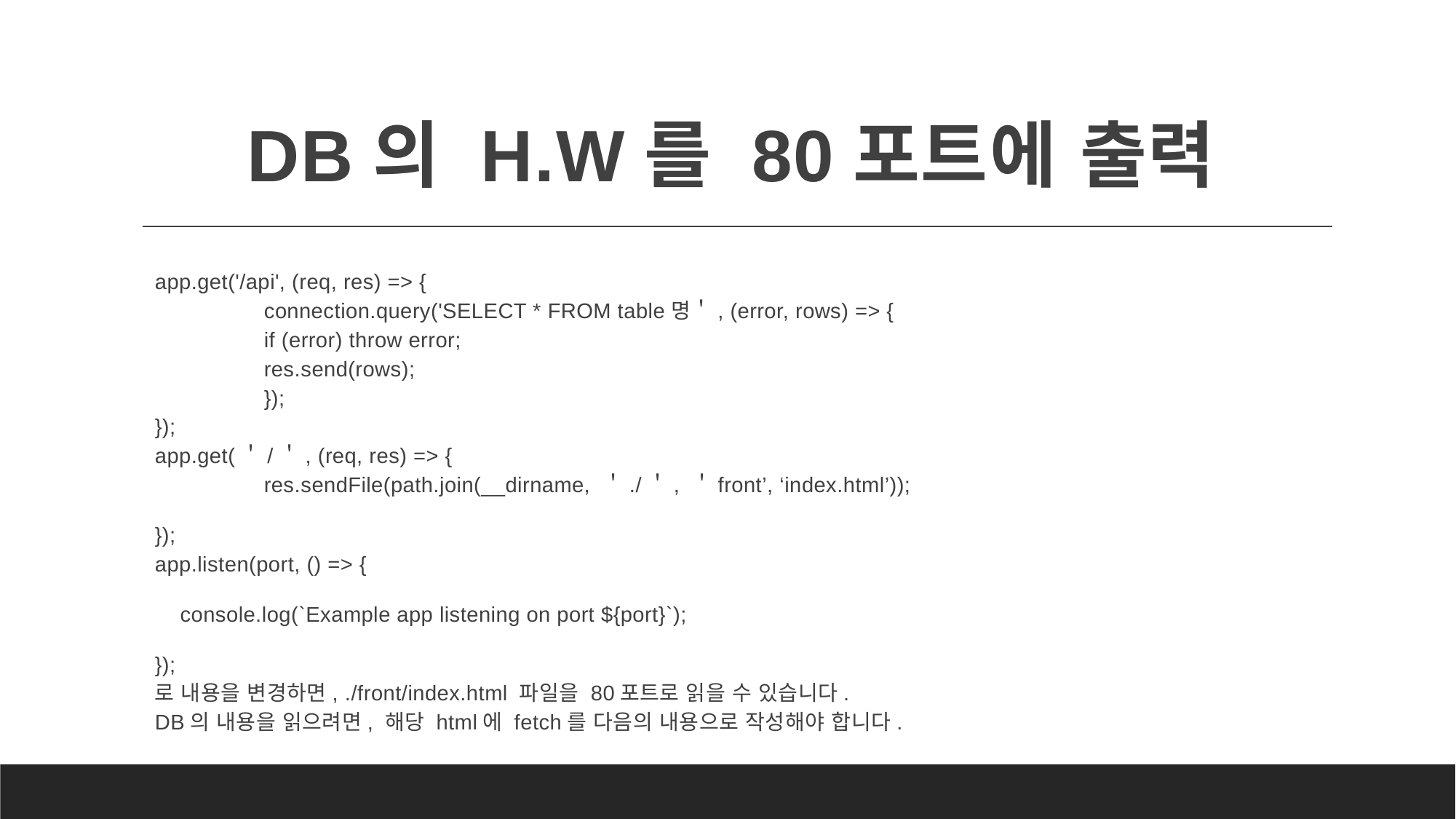

# DB의 H.W를 80포트에 출력
app.get('/api', (req, res) => {
	connection.query('SELECT * FROM table명＇, (error, rows) => {
	if (error) throw error;
	res.send(rows);
	});
});
app.get(＇/＇, (req, res) => {
	res.sendFile(path.join(__dirname, ＇./＇, ＇front’, ‘index.html’));
});
app.listen(port, () => {
    console.log(`Example app listening on port ${port}`);
});
로 내용을 변경하면, ./front/index.html 파일을 80포트로 읽을 수 있습니다.
DB의 내용을 읽으려면, 해당 html에 fetch를 다음의 내용으로 작성해야 합니다.